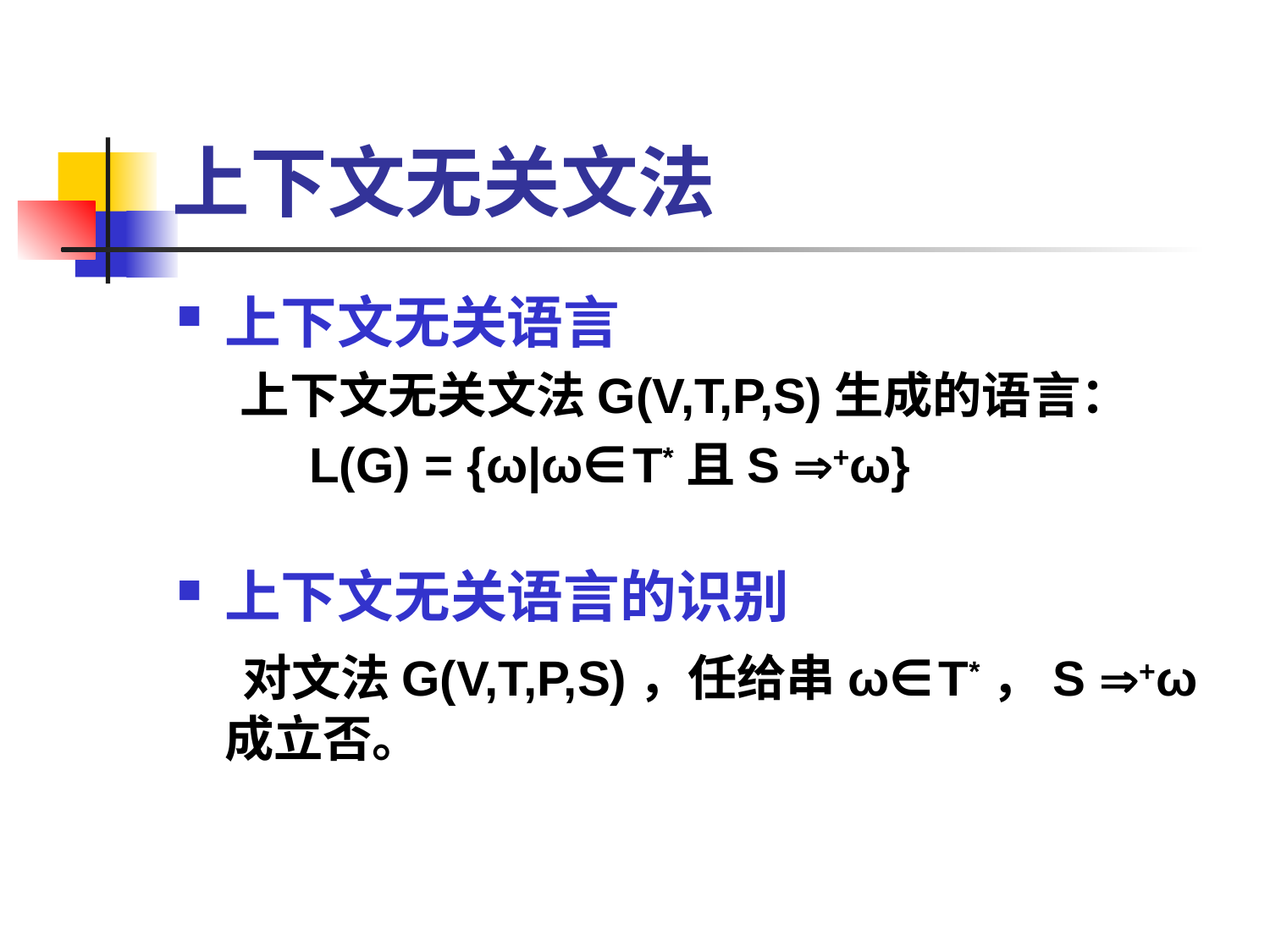

# 上下文无关文法
上下文无关语言
上下文无关文法G(V,T,P,S)生成的语言：
     L(G) = {ω|ω∈T*且S ⇒+ω}

上下文无关语言的识别
    对文法G(V,T,P,S)，任给串ω∈T*，S ⇒+ω成立否。